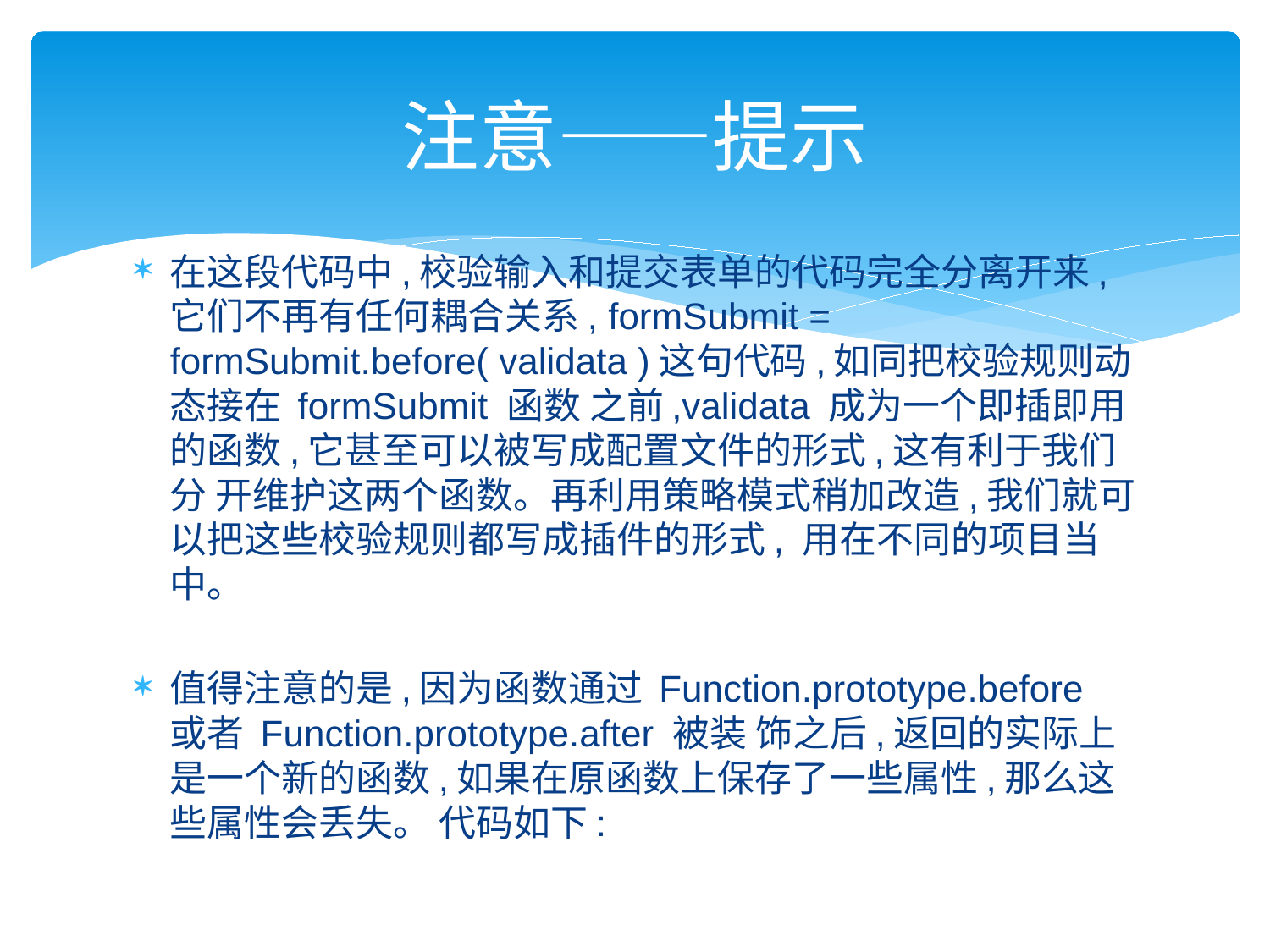

# 注意——提示
在这段代码中,校验输入和提交表单的代码完全分离开来,它们不再有任何耦合关系, formSubmit = formSubmit.before( validata )这句代码,如同把校验规则动态接在 formSubmit 函数 之前,validata 成为一个即插即用的函数,它甚至可以被写成配置文件的形式,这有利于我们分 开维护这两个函数。再利用策略模式稍加改造,我们就可以把这些校验规则都写成插件的形式, 用在不同的项目当中。

值得注意的是,因为函数通过 Function.prototype.before 或者 Function.prototype.after 被装 饰之后,返回的实际上是一个新的函数,如果在原函数上保存了一些属性,那么这些属性会丢失。 代码如下: